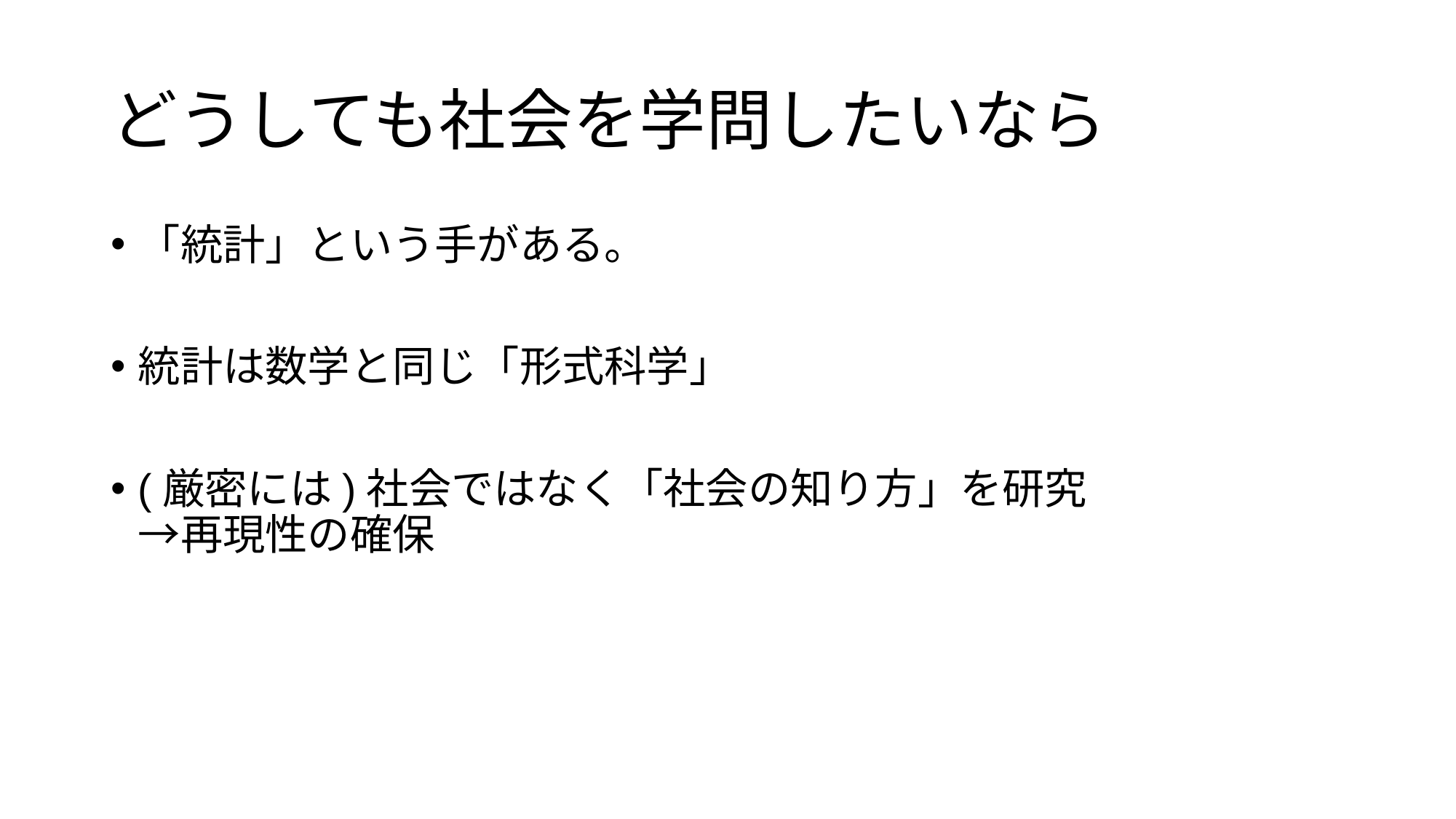

# どうしても社会を学問したいなら
「統計」という手がある。

統計は数学と同じ「形式科学」

(厳密には)社会ではなく「社会の知り方」を研究
→再現性の確保